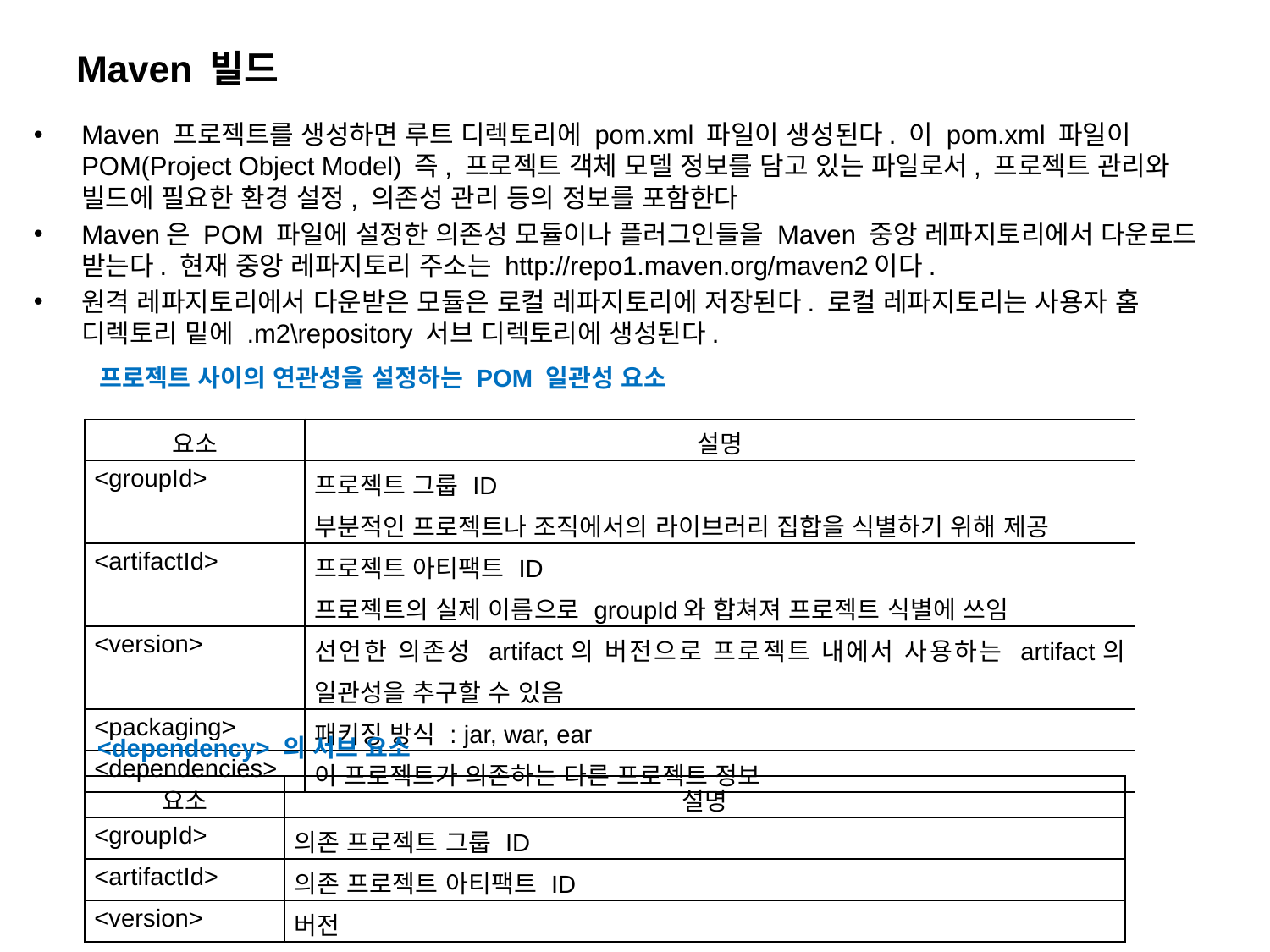

# Maven 빌드
Maven 프로젝트를 생성하면 루트 디렉토리에 pom.xml 파일이 생성된다. 이 pom.xml 파일이 POM(Project Object Model) 즉, 프로젝트 객체 모델 정보를 담고 있는 파일로서, 프로젝트 관리와 빌드에 필요한 환경 설정, 의존성 관리 등의 정보를 포함한다
Maven은 POM 파일에 설정한 의존성 모듈이나 플러그인들을 Maven 중앙 레파지토리에서 다운로드 받는다. 현재 중앙 레파지토리 주소는 http://repo1.maven.org/maven2이다.
원격 레파지토리에서 다운받은 모듈은 로컬 레파지토리에 저장된다. 로컬 레파지토리는 사용자 홈 디렉토리 밑에 .m2\repository 서브 디렉토리에 생성된다.

프로젝트 사이의 연관성을 설정하는 POM 일관성 요소
| 요소 | 설명 |
| --- | --- |
| <groupId> | 프로젝트 그룹 ID 부분적인 프로젝트나 조직에서의 라이브러리 집합을 식별하기 위해 제공 |
| <artifactId> | 프로젝트 아티팩트 ID 프로젝트의 실제 이름으로 groupId와 합쳐져 프로젝트 식별에 쓰임 |
| <version> | 선언한 의존성 artifact의 버전으로 프로젝트 내에서 사용하는 artifact의 일관성을 추구할 수 있음 |
| <packaging> | 패키징 방식 : jar, war, ear |
| <dependencies> | 이 프로젝트가 의존하는 다른 프로젝트 정보 |
<dependency> 의 서브 요소
| 요소 | 설명 |
| --- | --- |
| <groupId> | 의존 프로젝트 그룹 ID |
| <artifactId> | 의존 프로젝트 아티팩트 ID |
| <version> | 버전 |